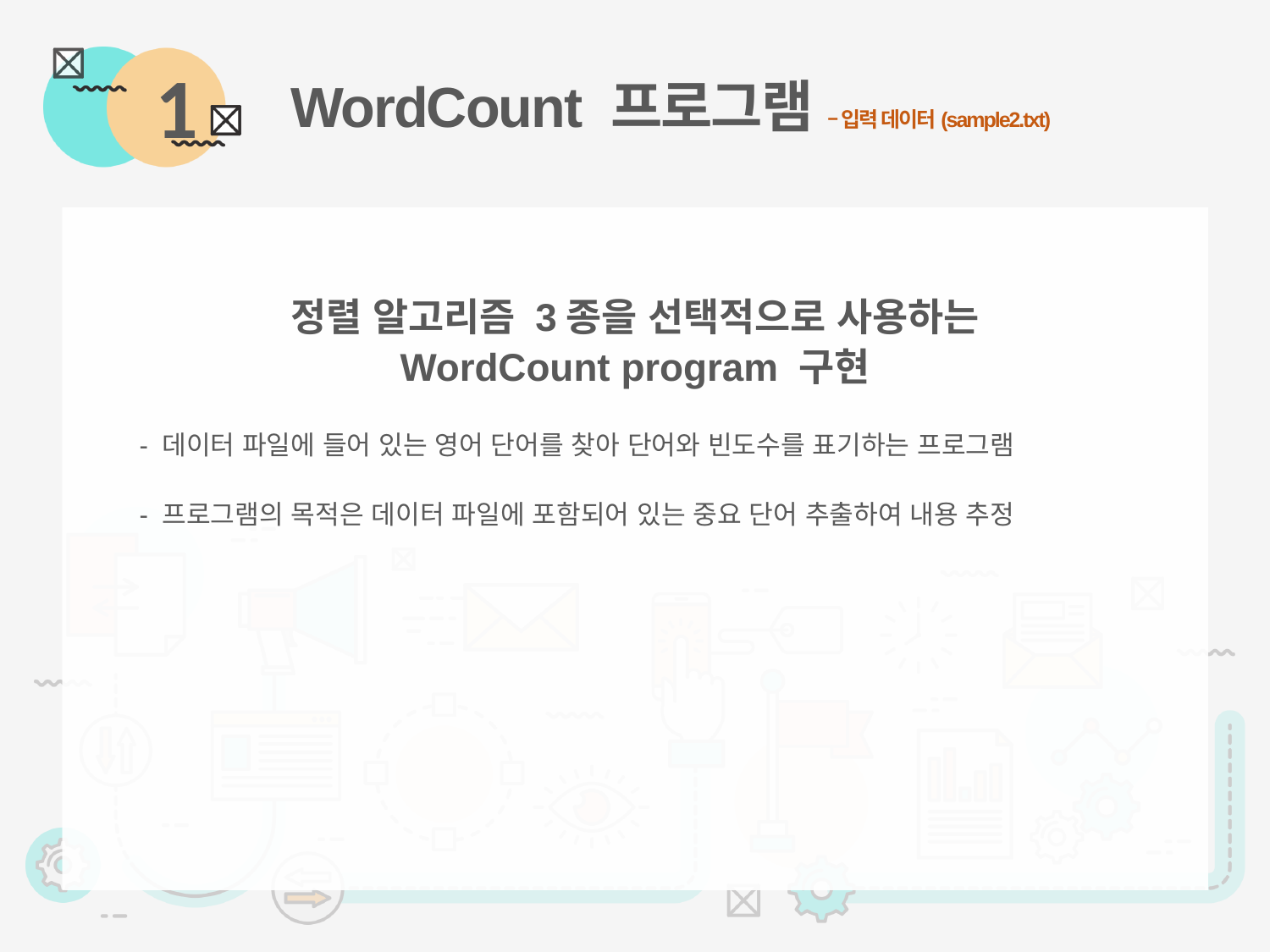

# WordCount 프로그램 – 입력 데이터(sample2.txt)
1
정렬 알고리즘 3종을 선택적으로 사용하는
 WordCount program 구현
 - 데이터 파일에 들어 있는 영어 단어를 찾아 단어와 빈도수를 표기하는 프로그램

 - 프로그램의 목적은 데이터 파일에 포함되어 있는 중요 단어 추출하여 내용 추정